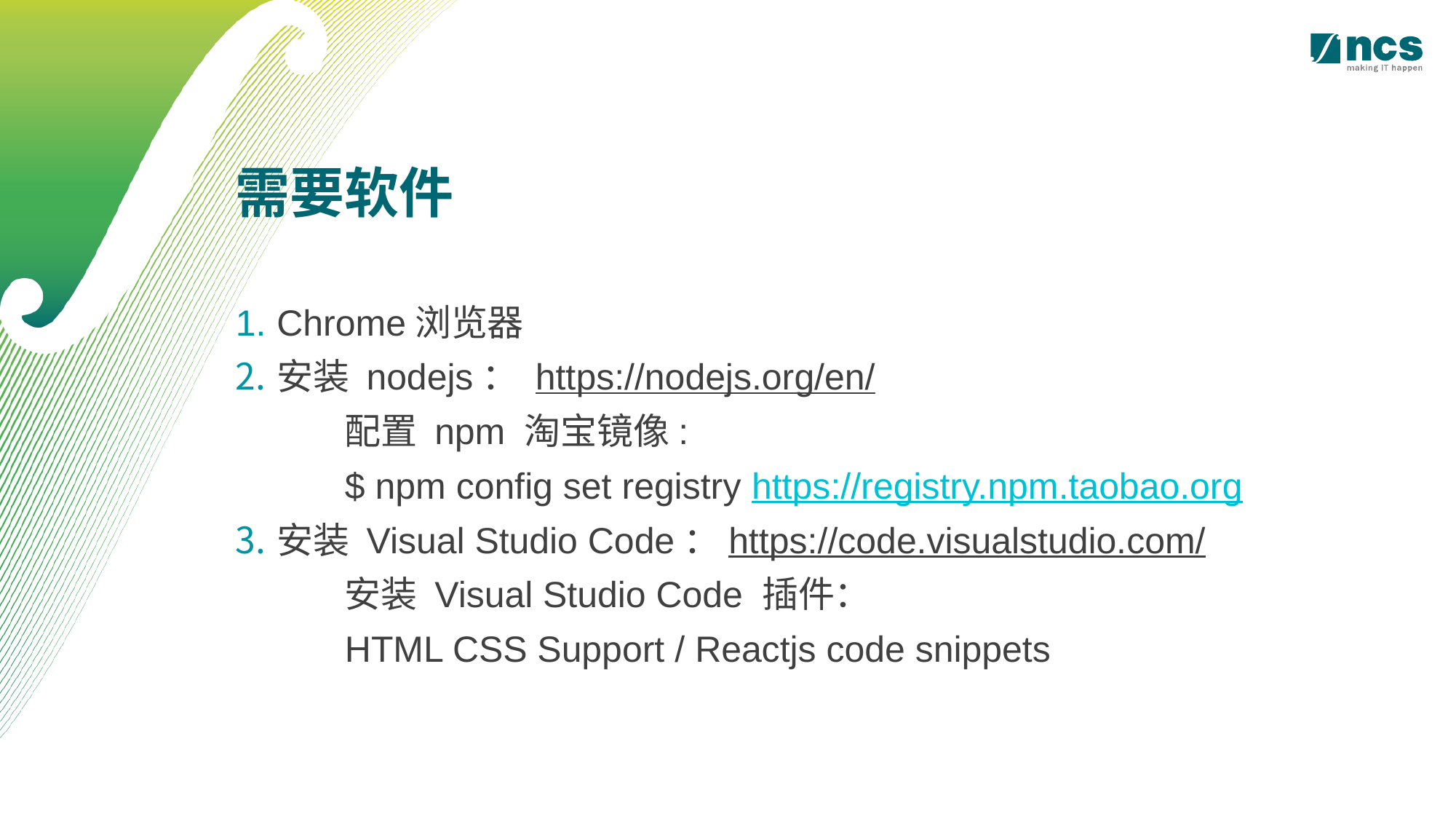

需要软件
Chrome浏览器
安装 nodejs： https://nodejs.org/en/
	配置 npm 淘宝镜像:
	$ npm config set registry https://registry.npm.taobao.org
安装 Visual Studio Code：https://code.visualstudio.com/
	安装 Visual Studio Code 插件：
	HTML CSS Support / Reactjs code snippets